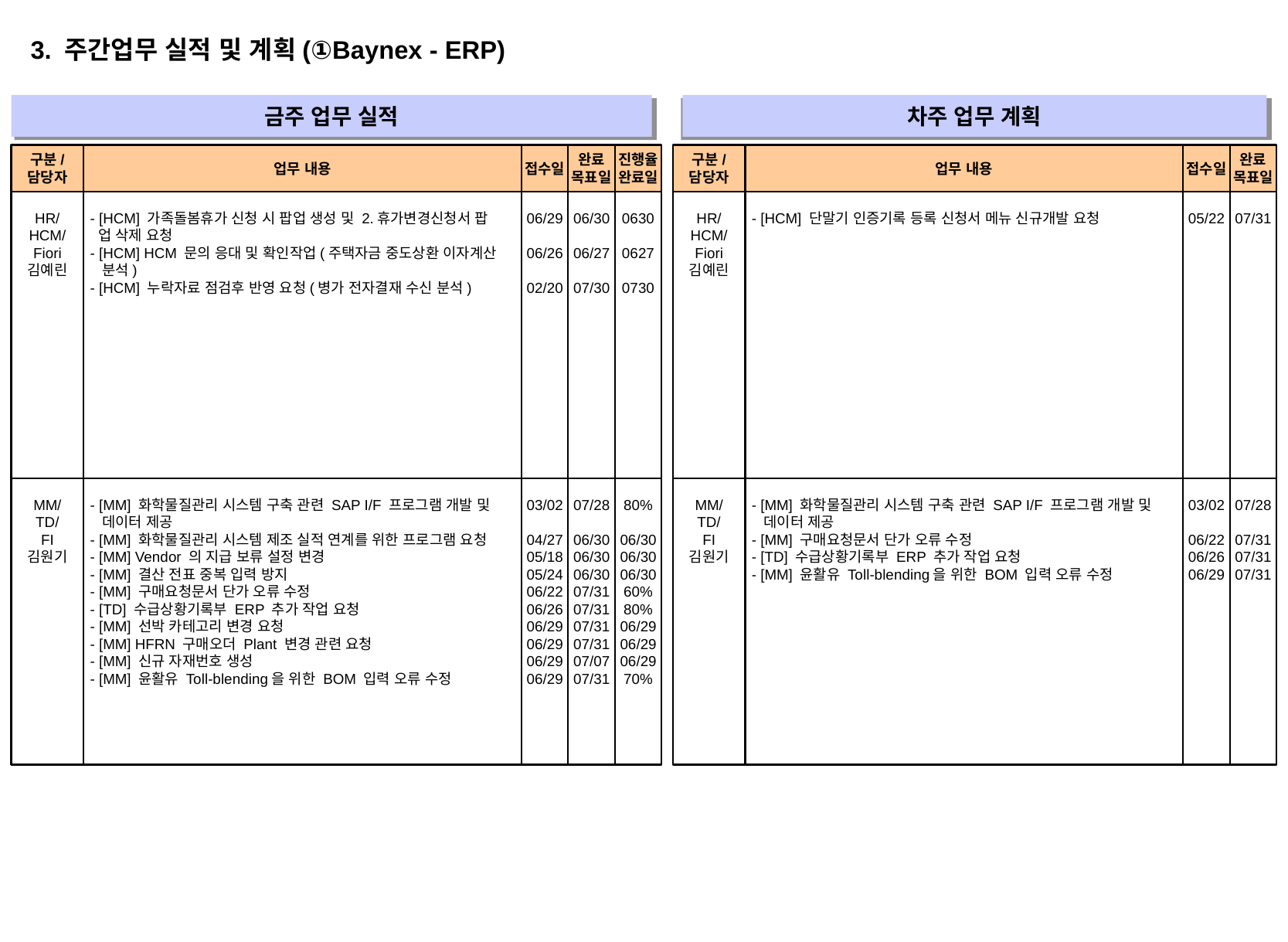

3. 주간업무 실적 및 계획(①Baynex - ERP)
금주 업무 실적
차주 업무 계획
" "
" "
구분/
담당자
업무 내용
접수일
완료
목표일
진행율
완료일
구분/
담당자
업무 내용
접수일
완료
목표일
HR/
HCM/
Fiori
김예린

- [HCM] 가족돌봄휴가 신청 시 팝업 생성 및 2.휴가변경신청서 팝
  업 삭제 요청
- [HCM] HCM 문의 응대 및 확인작업(주택자금 중도상환 이자계산
   분석)
- [HCM] 누락자료 점검후 반영 요청(병가 전자결재 수신 분석)
06/29
06/26
02/20
06/30
06/27
07/30
0630
0627
0730
HR/
HCM/
Fiori
김예린

- [HCM] 단말기 인증기록 등록 신청서 메뉴 신규개발 요청
05/22
07/31
MM/
TD/
FI
김원기

- [MM] 화학물질관리 시스템 구축 관련 SAP I/F 프로그램 개발 및
   데이터 제공
- [MM] 화학물질관리 시스템 제조 실적 연계를 위한 프로그램 요청
- [MM] Vendor 의 지급 보류 설정 변경
- [MM] 결산 전표 중복 입력 방지
- [MM] 구매요청문서 단가 오류 수정
- [TD] 수급상황기록부 ERP 추가 작업 요청
- [MM] 선박 카테고리 변경 요청
- [MM] HFRN 구매오더 Plant 변경 관련 요청
- [MM] 신규 자재번호 생성
- [MM] 윤활유 Toll-blending을 위한 BOM 입력 오류 수정
03/02
04/27
05/18
05/24
06/22
06/26
06/29
06/29
06/29
06/29
07/28
06/30
06/30
06/30
07/31
07/31
07/31
07/31
07/07
07/31
80%
06/30
06/30
06/30
60%
80%
06/29
06/29
06/29
70%
MM/
TD/
FI
김원기

- [MM] 화학물질관리 시스템 구축 관련 SAP I/F 프로그램 개발 및
   데이터 제공
- [MM] 구매요청문서 단가 오류 수정
- [TD] 수급상황기록부 ERP 추가 작업 요청
- [MM] 윤활유 Toll-blending을 위한 BOM 입력 오류 수정
03/02
06/22
06/26
06/29
07/28
07/31
07/31
07/31